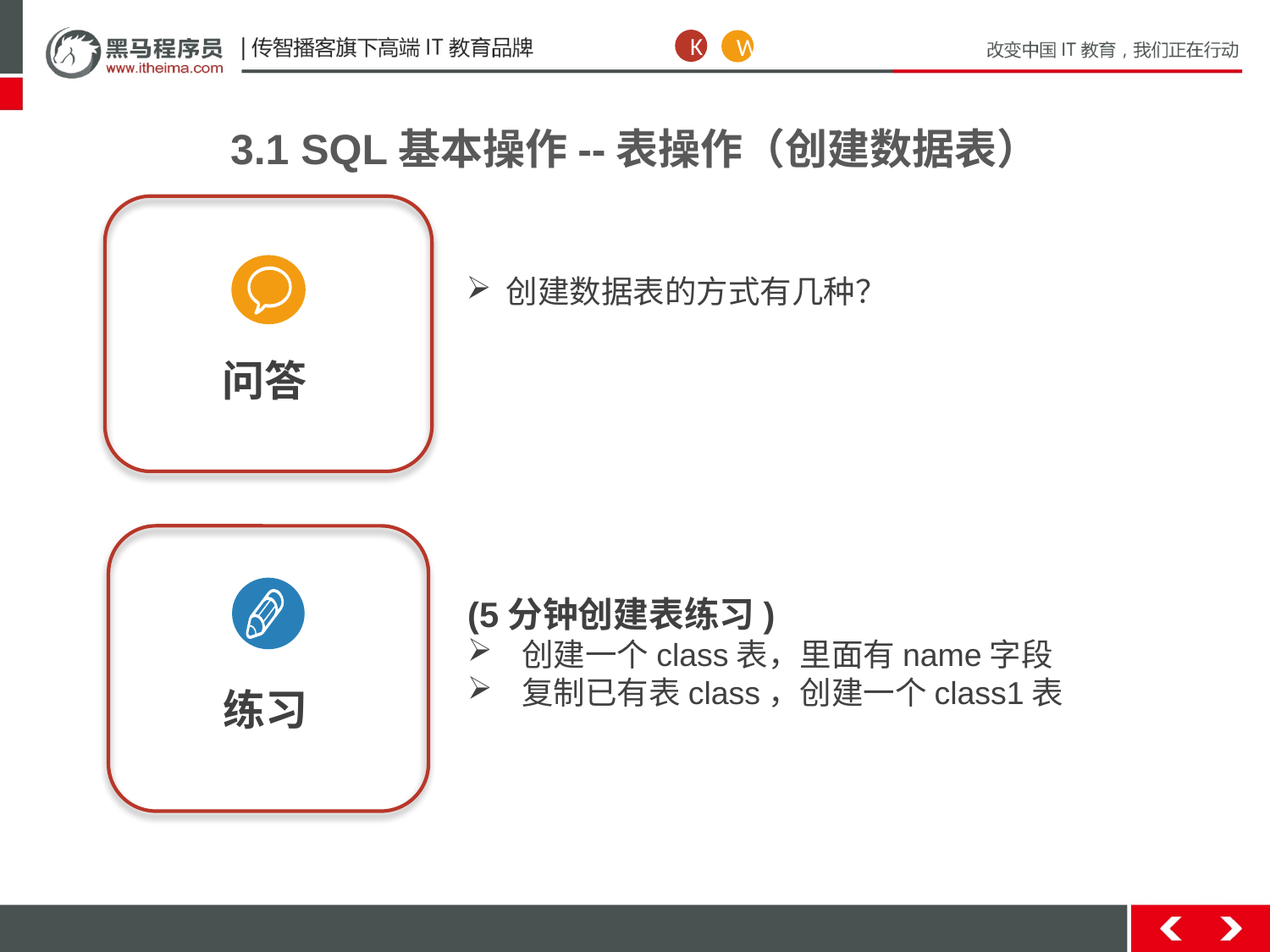

K
W
3.1 SQL基本操作--表操作（创建数据表）

问答
创建数据表的方式有几种？

练习
(5分钟创建表练习)
 创建一个class表，里面有name字段
 复制已有表class，创建一个class1表